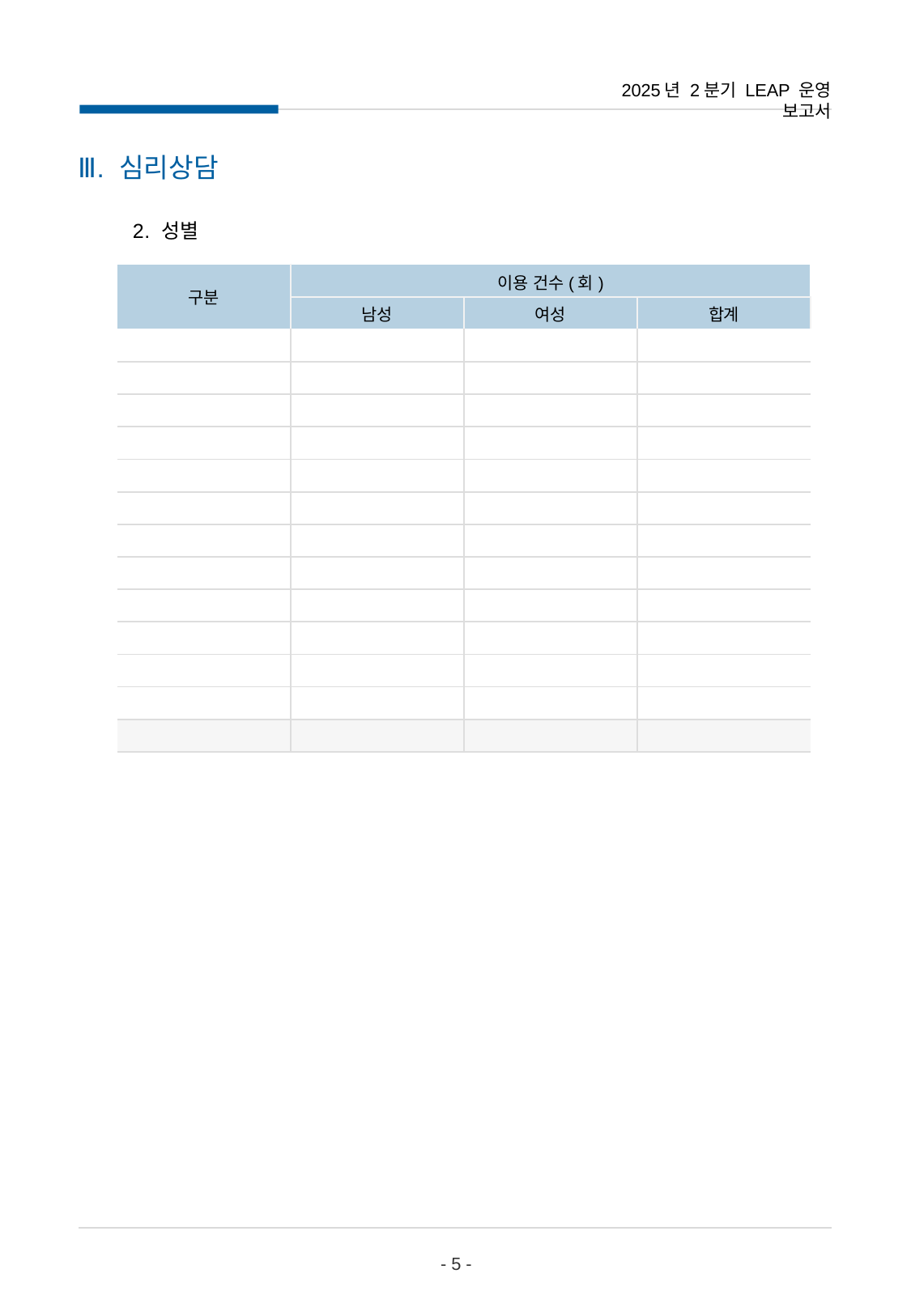

2025년 2분기 LEAP 운영 보고서

Ⅲ. 심리상담
 2. 성별
| 구분 | 이용 건수(회) |  |  |
| --- | --- | --- | --- |
|  | 남성 | 여성 | 합계 |
|  |  |  |  |
|  |  |  |  |
|  |  |  |  |
|  |  |  |  |
|  |  |  |  |
|  |  |  |  |
|  |  |  |  |
|  |  |  |  |
|  |  |  |  |
|  |  |  |  |
|  |  |  |  |
|  |  |  |  |
|  |  |  |  |

- 5 -